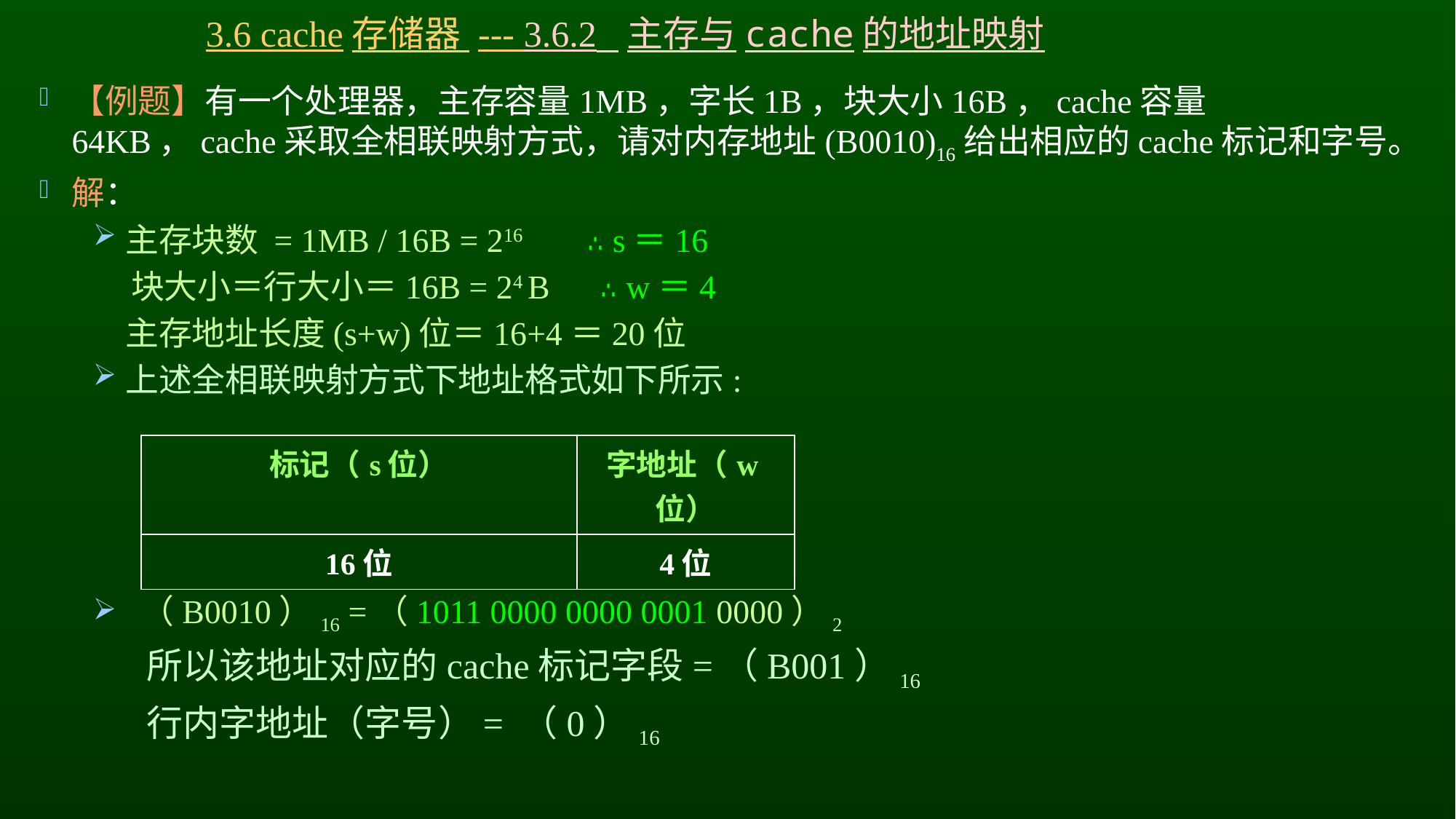

# 3.6 cache存储器 --- 3.6.2 主存与cache的地址映射
【例题】有一个处理器，主存容量1MB，字长1B，块大小16B，cache容量64KB，cache采取全相联映射方式，请对内存地址(B0010)16给出相应的cache标记和字号。
解：
主存块数 = 1MB / 16B = 216       	     ∴ s＝16
    块大小＝行大小＝16B = 24 B      ∴ w＝4
	主存地址长度(s+w)位＝16+4＝20位
上述全相联映射方式下地址格式如下所示:

 （B0010）16 =（1011 0000 0000 0001 0000）2
所以该地址对应的cache标记字段=（B001）16
行内字地址（字号）= （0）16
| 标记（s位） | 字地址（w位） |
| --- | --- |
| 16位 | 4位 |